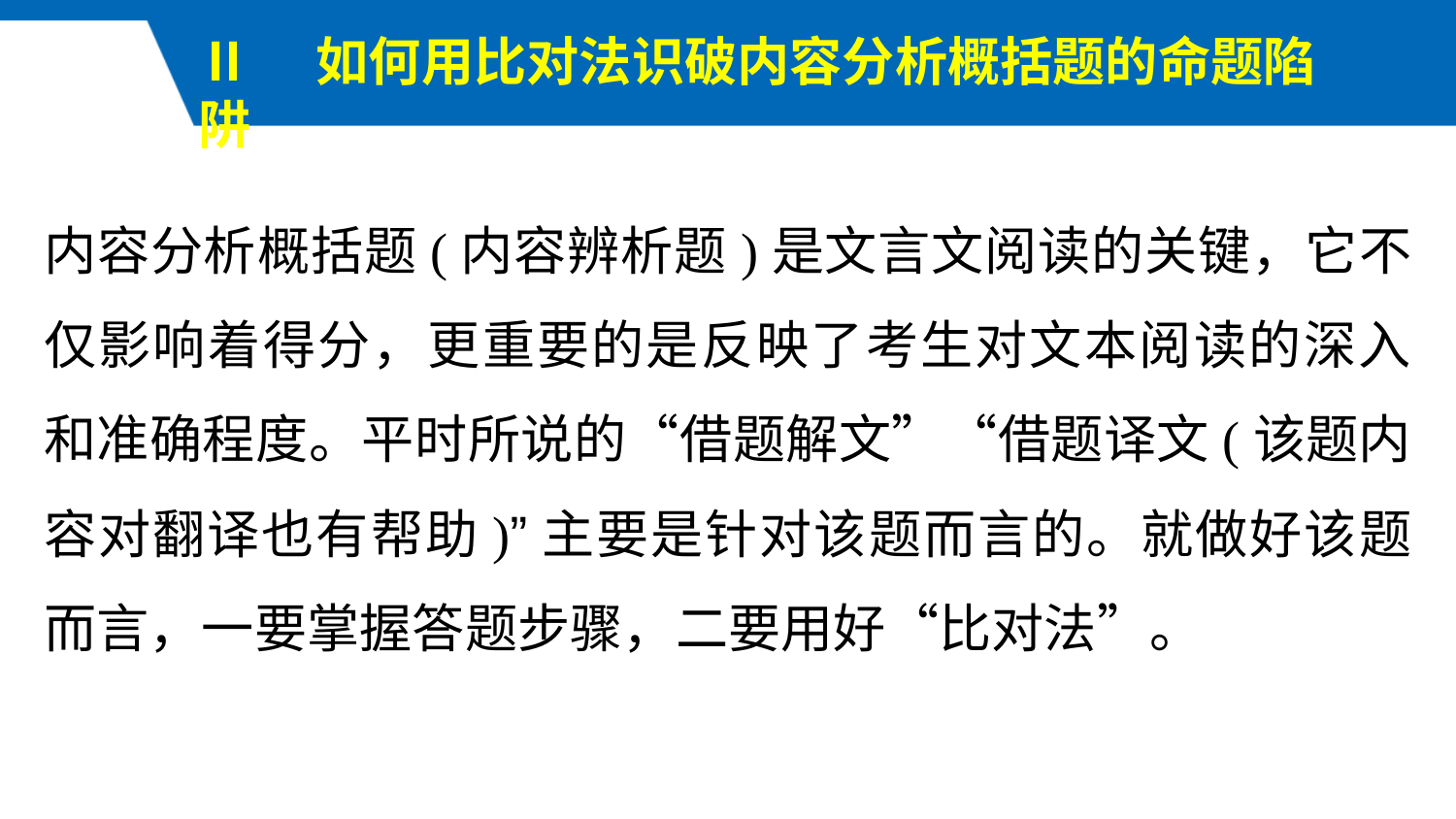

Ⅱ　如何用比对法识破内容分析概括题的命题陷阱
内容分析概括题(内容辨析题)是文言文阅读的关键，它不仅影响着得分，更重要的是反映了考生对文本阅读的深入和准确程度。平时所说的“借题解文”“借题译文(该题内容对翻译也有帮助)”主要是针对该题而言的。就做好该题而言，一要掌握答题步骤，二要用好“比对法”。